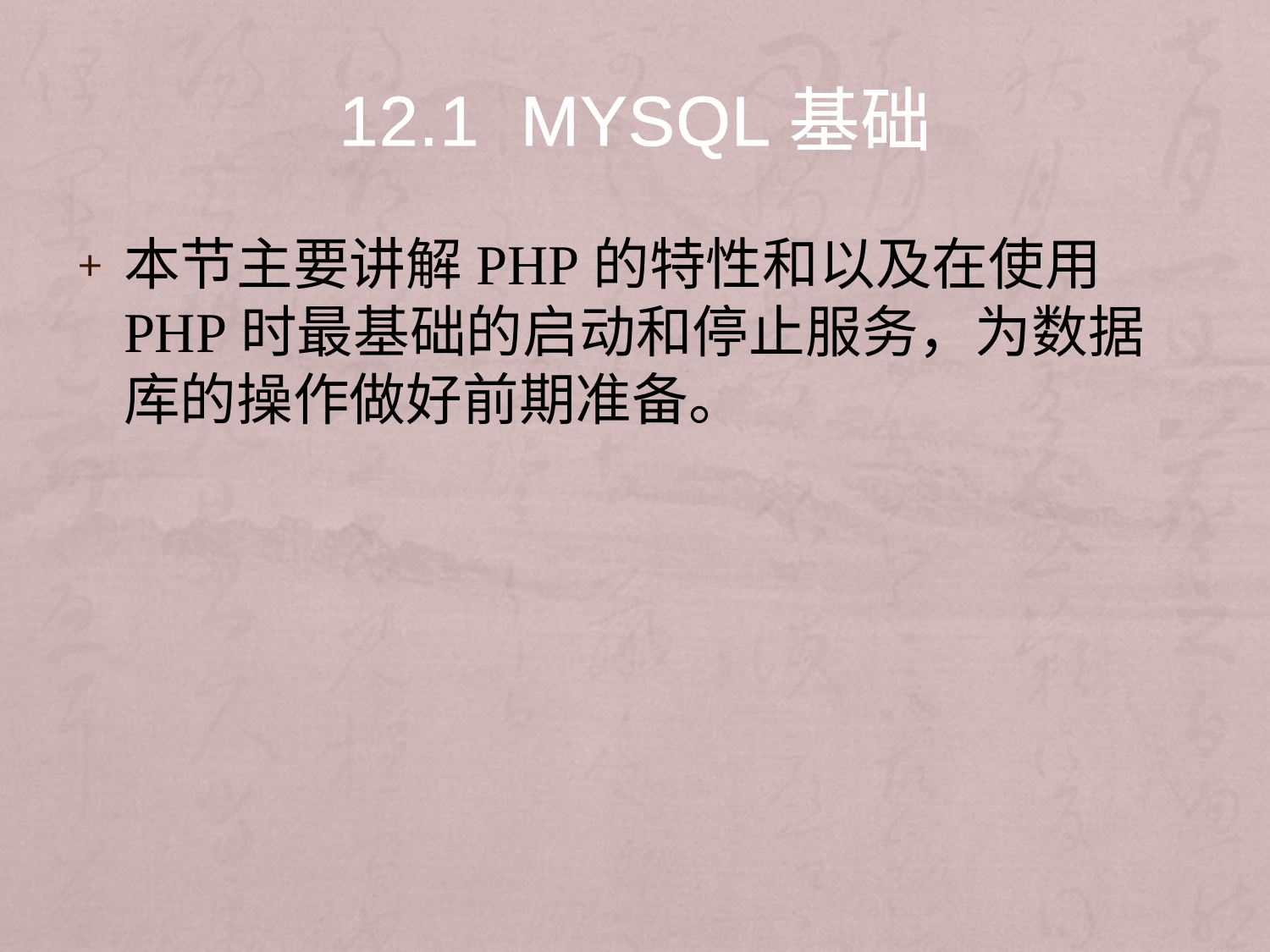

# 12.1  MySQL基础
本节主要讲解PHP的特性和以及在使用PHP时最基础的启动和停止服务，为数据库的操作做好前期准备。